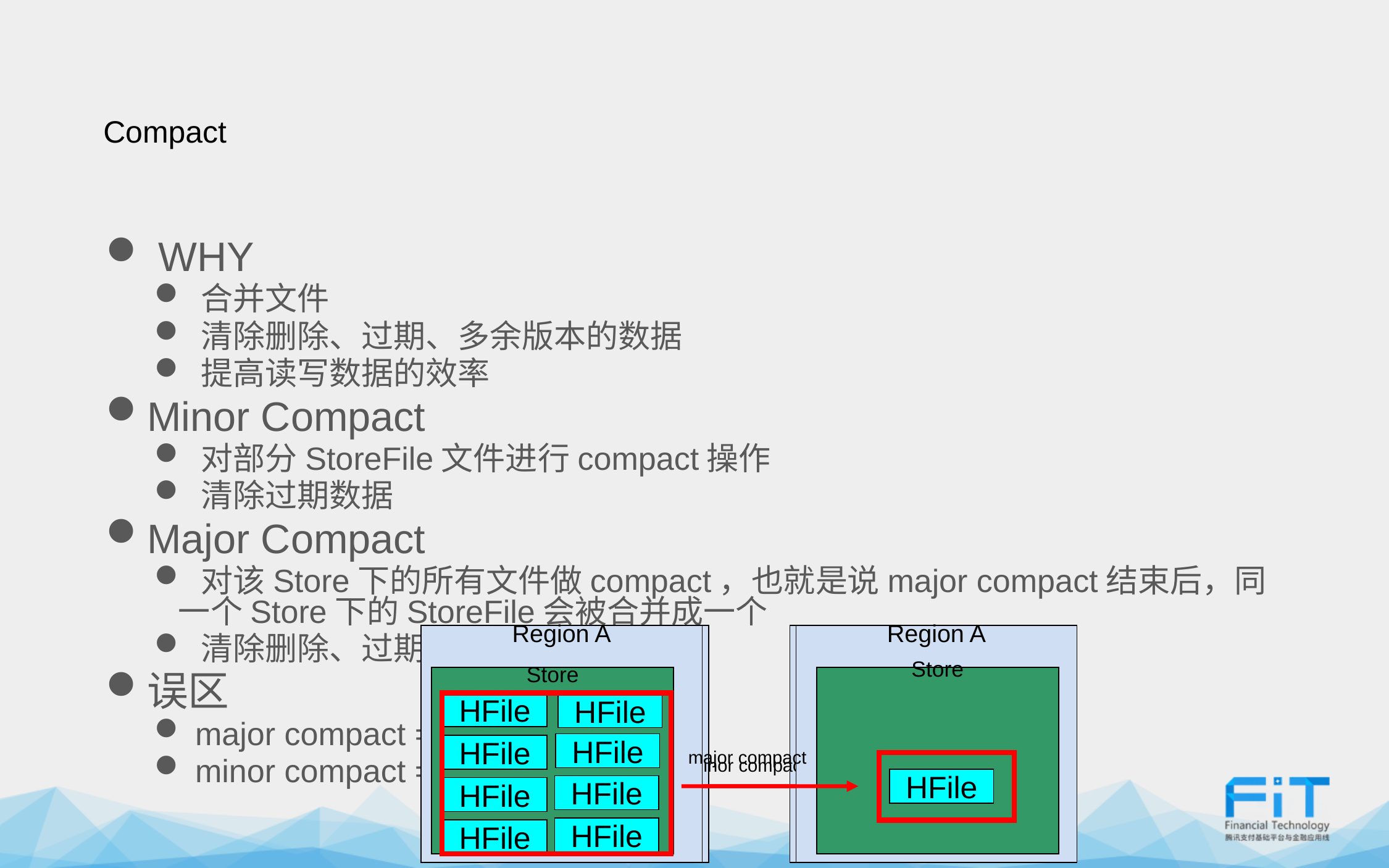

Compact
 WHY
 合并文件
 清除删除、过期、多余版本的数据
 提高读写数据的效率
Minor Compact
 对部分StoreFile文件进行compact操作
 清除过期数据
Major Compact
 对该Store下的所有文件做compact，也就是说major compact结束后，同一个Store下的StoreFile会被合并成一个
 清除删除、过期、多余版本的数据
误区
 major compact == large compact?
 minor compact == small compact?
Region A

Region A

Store

Store

HFile

HFile
HFile
HFile

HFile
HFile
HFile

HFile
HFile
major compact
Region A

Region A

Store

Store

HFile
HFile
HFile
HFile

HFile
HFile

HFile
HFile
HFile

HFile
HFile
minor compact